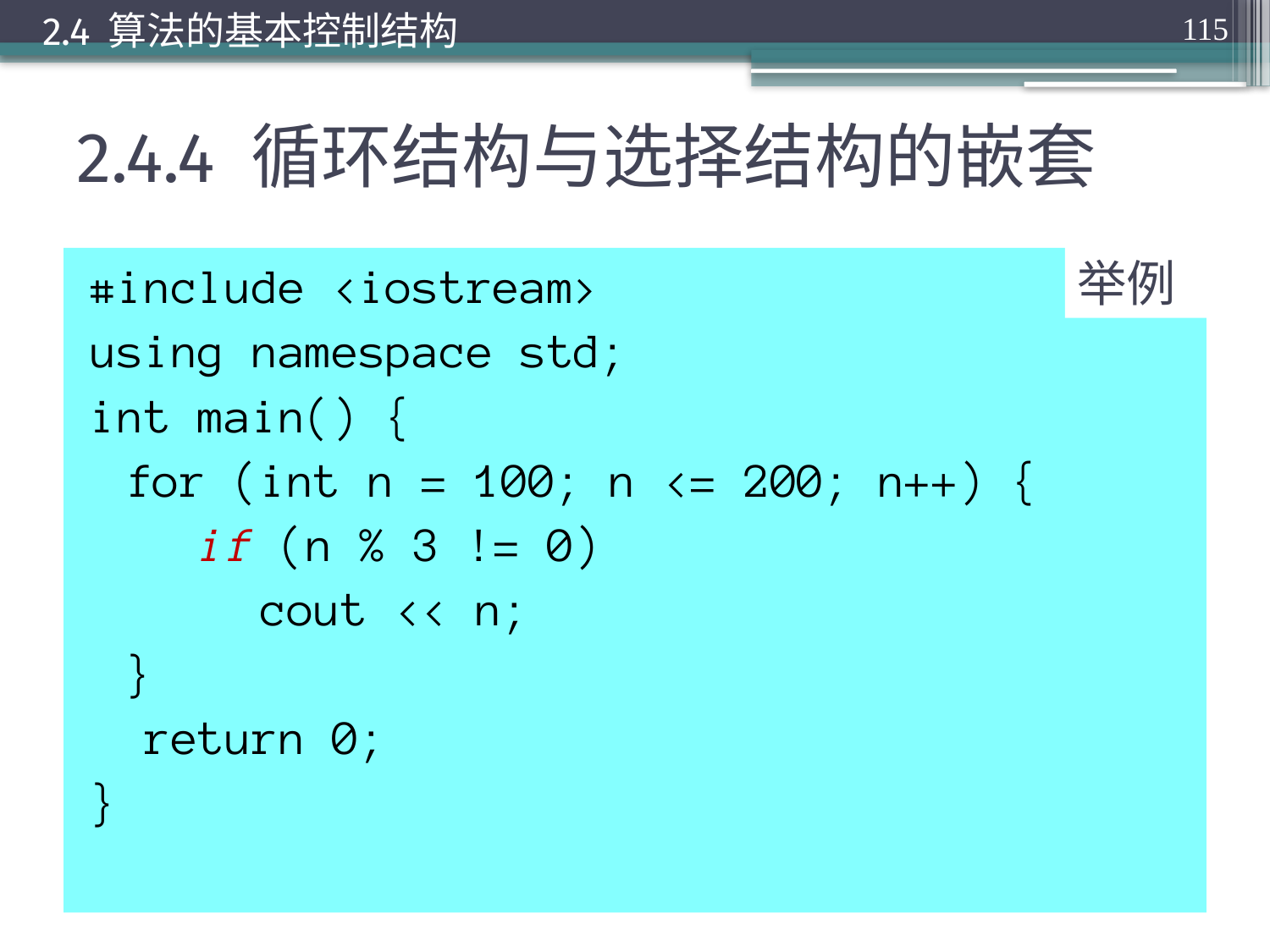

2.4 算法的基本控制结构
115
# 2.4.4 循环结构与选择结构的嵌套
举例
#include <iostream>
using namespace std;
int main() {
	for (int n = 100; n <= 200; n++) {
    if (n % 3 != 0)
	     cout << n;
	}
  return 0;
}